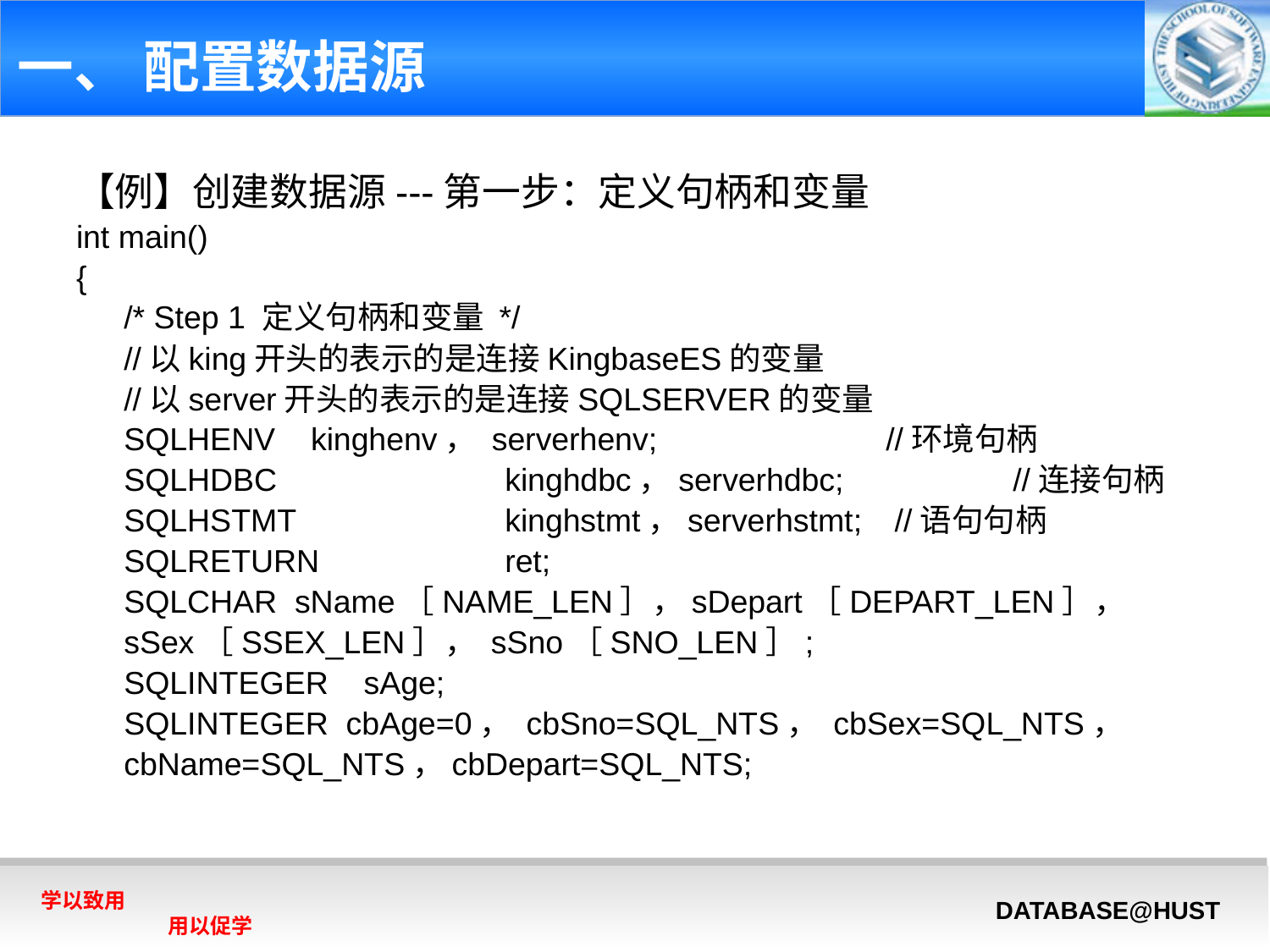

# 一、 配置数据源
【例】创建数据源---第一步：定义句柄和变量
int main()
{
	/* Step 1 定义句柄和变量 */
	//以king开头的表示的是连接KingbaseES的变量
	//以server开头的表示的是连接SQLSERVER的变量
	SQLHENV    kinghenv， serverhenv;                    	//环境句柄
	SQLHDBC 		kinghdbc，serverhdbc;                	//连接句柄
	SQLHSTMT 		kinghstmt，serverhstmt;	 //语句句柄
	SQLRETURN		ret;
	SQLCHAR  sName［NAME_LEN］，sDepart［DEPART_LEN］，
	sSex［SSEX_LEN］， sSno［SNO_LEN］;
	SQLINTEGER    sAge;
	SQLINTEGER  cbAge=0， cbSno=SQL_NTS， cbSex=SQL_NTS，
	cbName=SQL_NTS，cbDepart=SQL_NTS;